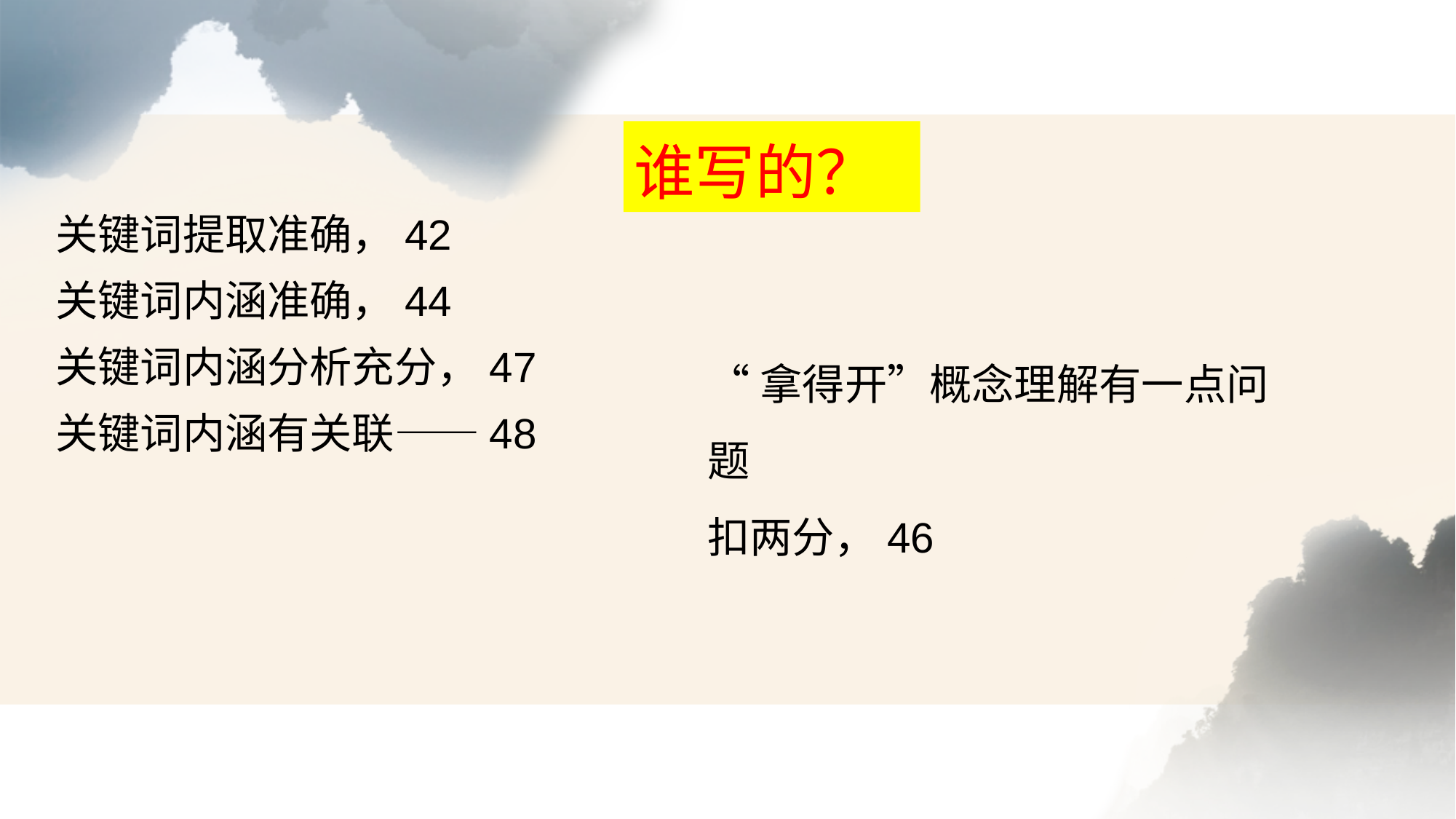

谁写的？
关键词提取准确，42
关键词内涵准确，44
关键词内涵分析充分，47
关键词内涵有关联——48
“拿得开”概念理解有一点问题
扣两分，46